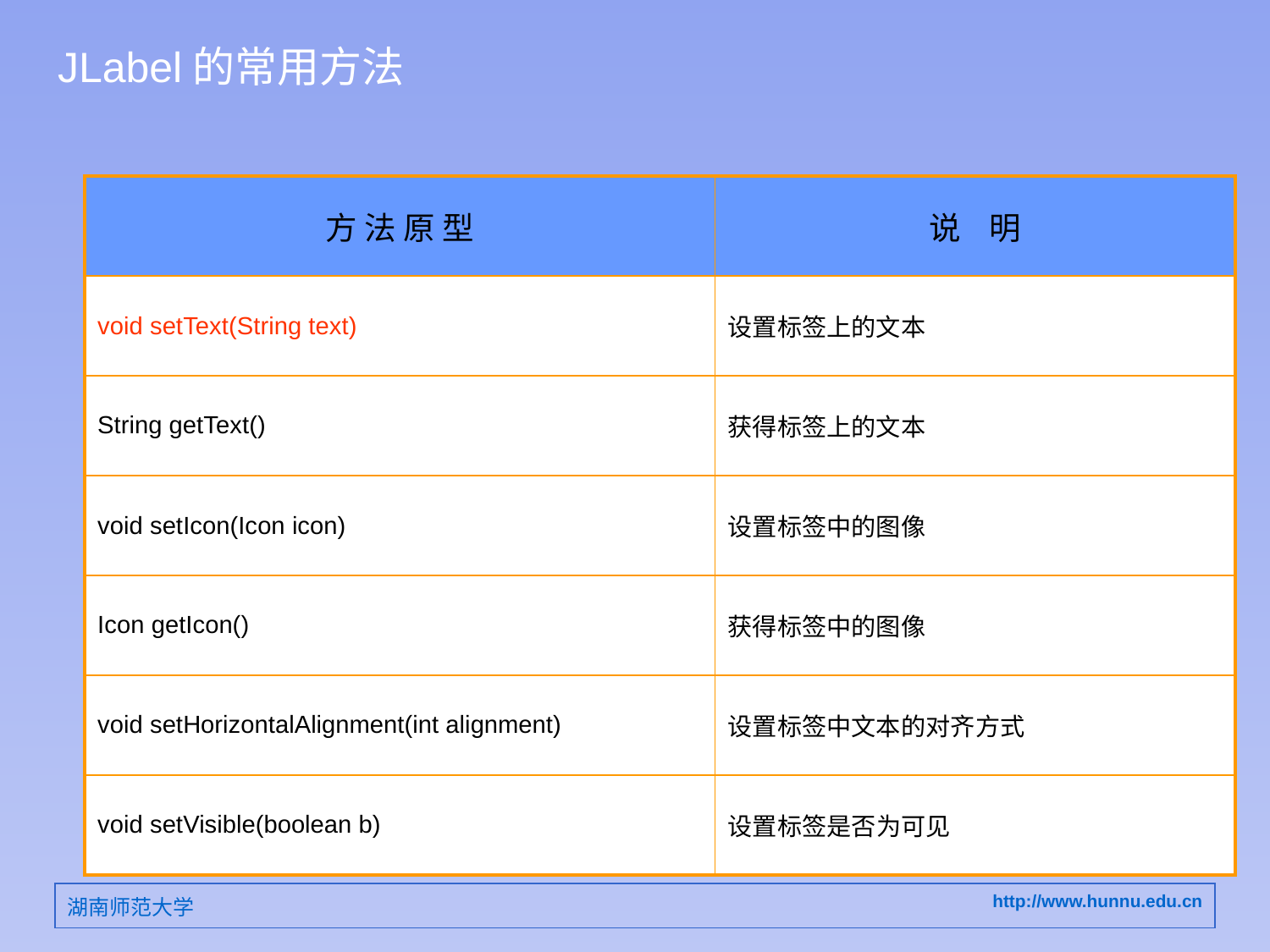

# JLabel的常用方法
| 方 法 原 型 | 说 明 |
| --- | --- |
| void setText(String text) | 设置标签上的文本 |
| String getText() | 获得标签上的文本 |
| void setIcon(Icon icon) | 设置标签中的图像 |
| Icon getIcon() | 获得标签中的图像 |
| void setHorizontalAlignment(int alignment) | 设置标签中文本的对齐方式 |
| void setVisible(boolean b) | 设置标签是否为可见 |